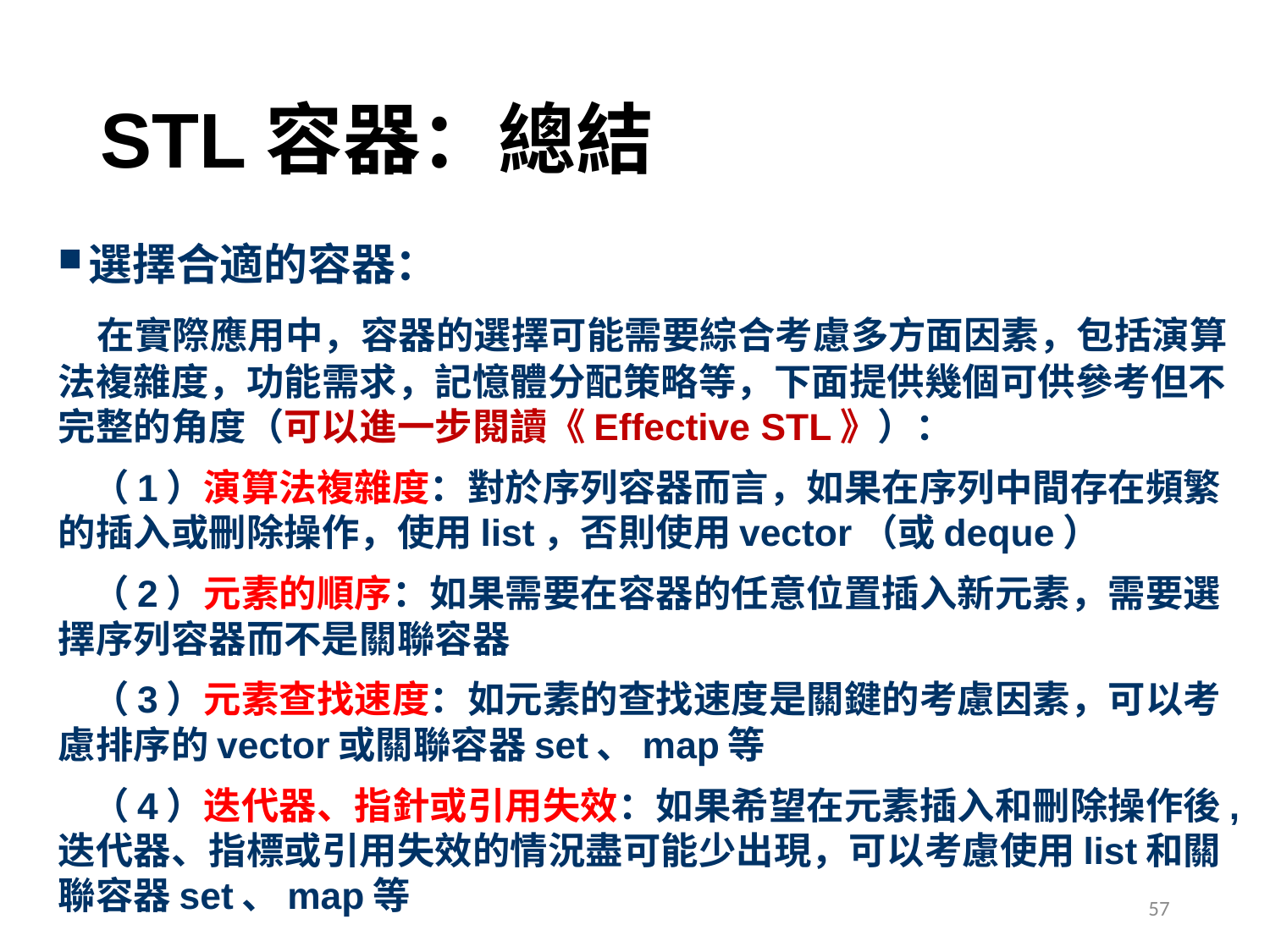

# STL容器：總結
選擇合適的容器：
   在實際應用中，容器的選擇可能需要綜合考慮多方面因素，包括演算法複雜度，功能需求，記憶體分配策略等，下面提供幾個可供參考但不完整的角度（可以進一步閱讀《Effective STL》）：
   （1）演算法複雜度：對於序列容器而言，如果在序列中間存在頻繁的插入或刪除操作，使用list，否則使用vector（或deque）
   （2）元素的順序：如果需要在容器的任意位置插入新元素，需要選擇序列容器而不是關聯容器
   （3）元素查找速度：如元素的查找速度是關鍵的考慮因素，可以考慮排序的vector或關聯容器set、map等
   （4）迭代器、指針或引用失效：如果希望在元素插入和刪除操作後,迭代器、指標或引用失效的情況盡可能少出現，可以考慮使用list和關聯容器set、map等
57